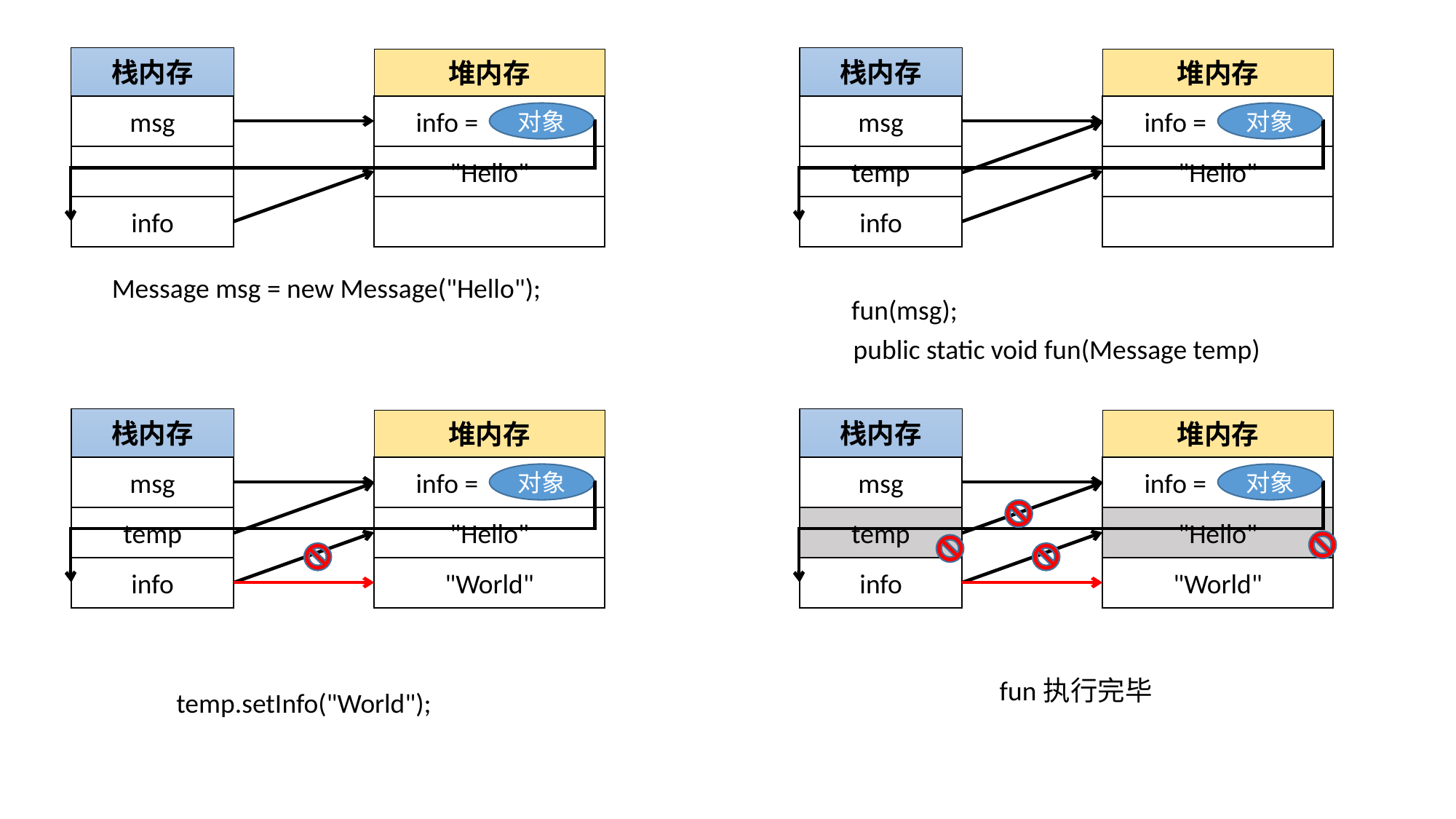

栈内存
栈内存
堆内存
堆内存
msg
     info =
msg
     info =
对象
对象

"Hello"
temp
"Hello"
info

info

Message msg = new Message("Hello");
fun(msg);
public static void fun(Message temp)
栈内存
栈内存
堆内存
堆内存
msg
     info =
msg
     info =
对象
对象

temp
"Hello"
temp
"Hello"

info
"World"
info
"World"
fun执行完毕
temp.setInfo("World");